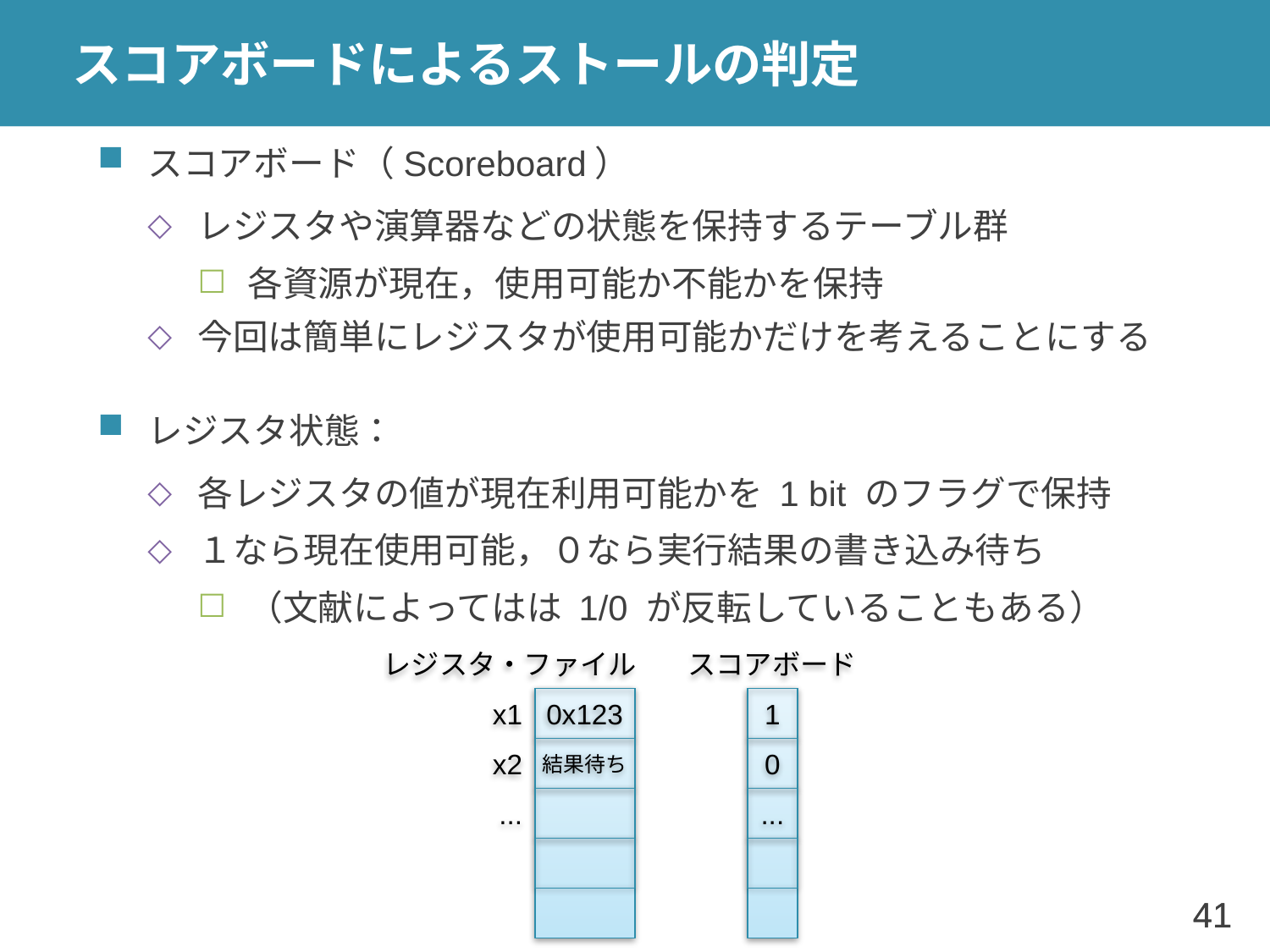

# スコアボードによるストールの判定
スコアボード（Scoreboard）
レジスタや演算器などの状態を保持するテーブル群
各資源が現在，使用可能か不能かを保持
今回は簡単にレジスタが使用可能かだけを考えることにする
レジスタ状態：
各レジスタの値が現在利用可能かを 1 bit のフラグで保持
１なら現在使用可能，０なら実行結果の書き込み待ち
（文献によってはは 1/0 が反転していることもある）
レジスタ・ファイル
スコアボード
x1

0x123

1
x2
結果待ち
0
...

...